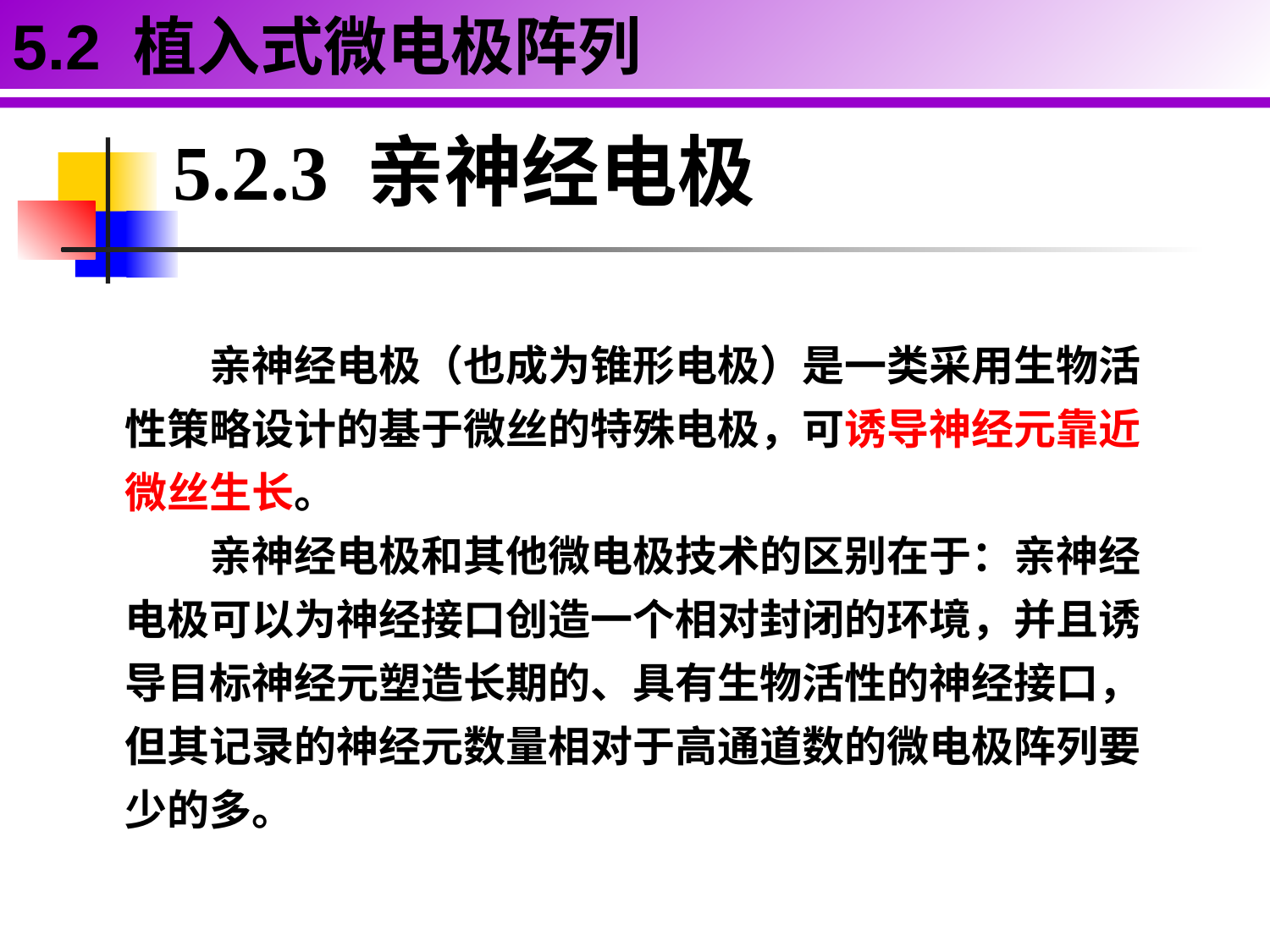

5.2 植入式微电极阵列

5.2.3 亲神经电极
亲神经电极（也成为锥形电极）是一类采用生物活性策略设计的基于微丝的特殊电极，可诱导神经元靠近微丝生长。
亲神经电极和其他微电极技术的区别在于：亲神经电极可以为神经接口创造一个相对封闭的环境，并且诱导目标神经元塑造长期的、具有生物活性的神经接口，但其记录的神经元数量相对于高通道数的微电极阵列要少的多。